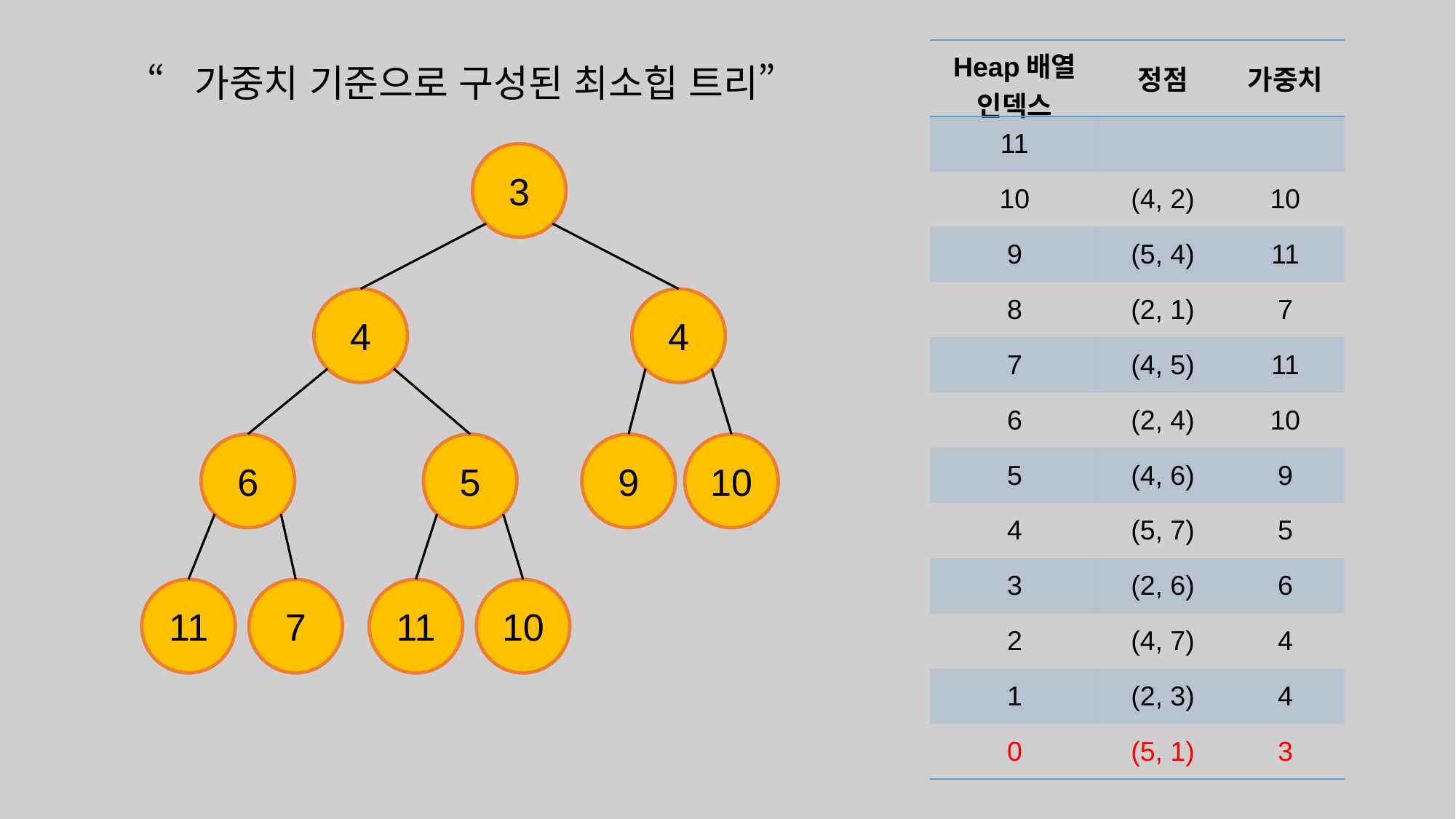

| Heap배열 인덱스 | 정점 | 가중치 |
| --- | --- | --- |
| 11 |  |  |
| 10 | (4, 2) | 10 |
| 9 | (5, 4) | 11 |
| 8 | (2, 1) | 7 |
| 7 | (4, 5) | 11 |
| 6 | (2, 4) | 10 |
| 5 | (4, 6) | 9 |
| 4 | (5, 7) | 5 |
| 3 | (2, 6) | 6 |
| 2 | (4, 7) | 4 |
| 1 | (2, 3) | 4 |
| 0 | (5, 1) | 3 |
“가중치 기준으로 구성된 최소힙 트리”
3
4
4
6
5
9
10
11
7
11
10